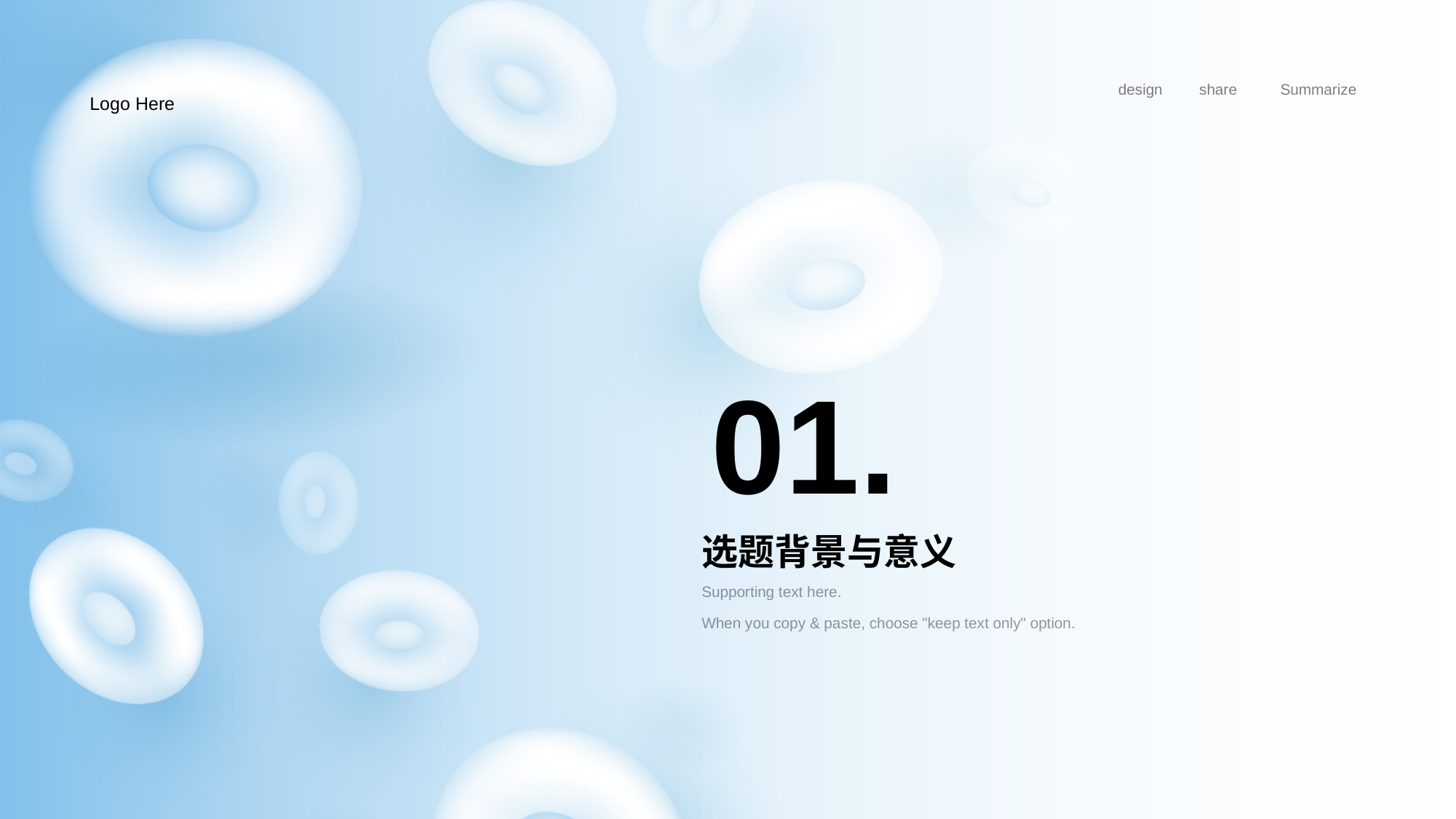

design
share
Summarize
Logo Here
01.
# 选题背景与意义
Supporting text here.
When you copy & paste, choose "keep text only" option.